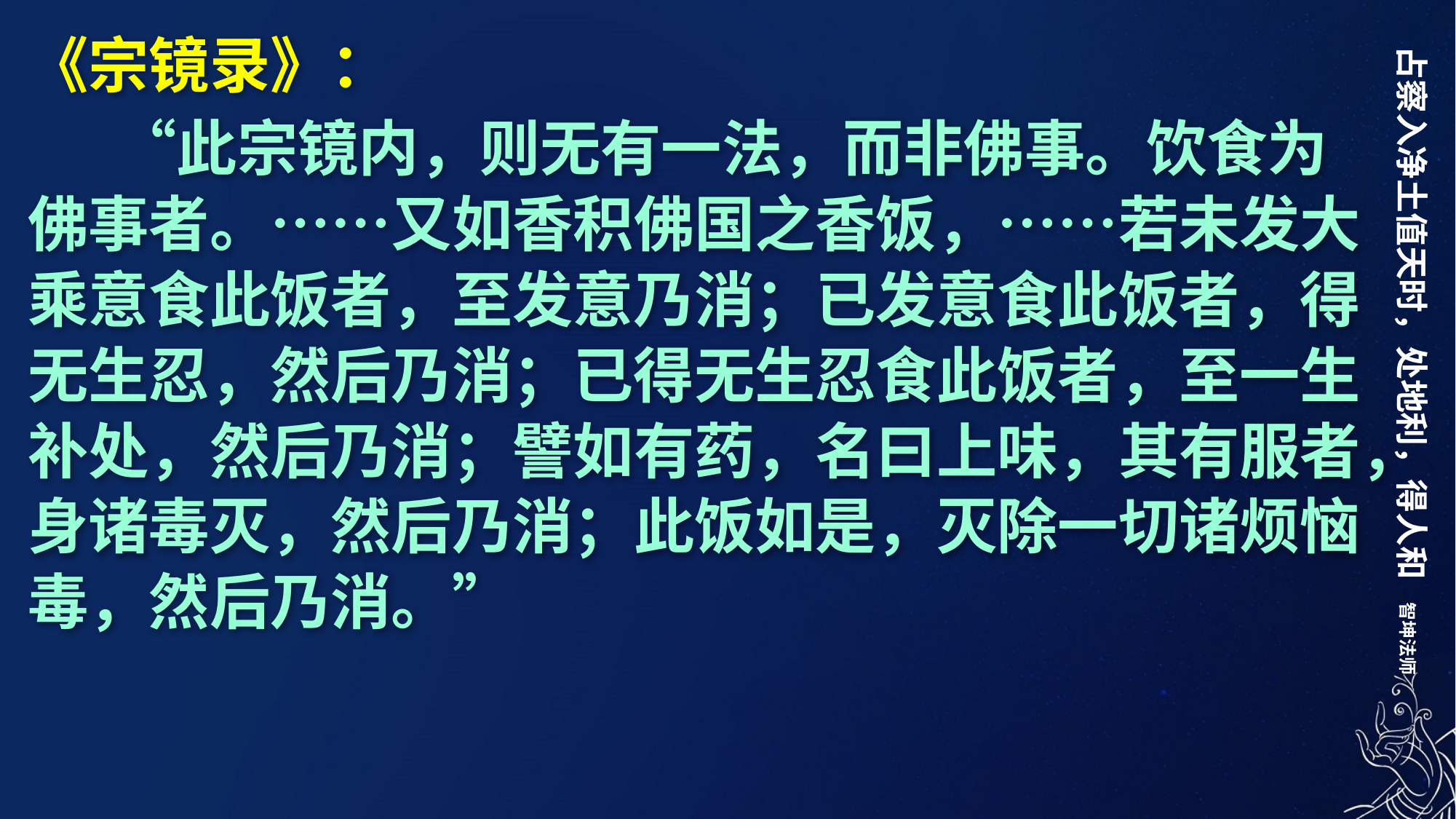

《宗镜录》：
　  “此宗镜内，则无有一法，而非佛事。饮食为佛事者。……又如香积佛国之香饭，……若未发大乘意食此饭者，至发意乃消；已发意食此饭者，得无生忍，然后乃消；已得无生忍食此饭者，至一生补处，然后乃消；譬如有药，名曰上味，其有服者，身诸毒灭，然后乃消；此饭如是，灭除一切诸烦恼毒，然后乃消。”